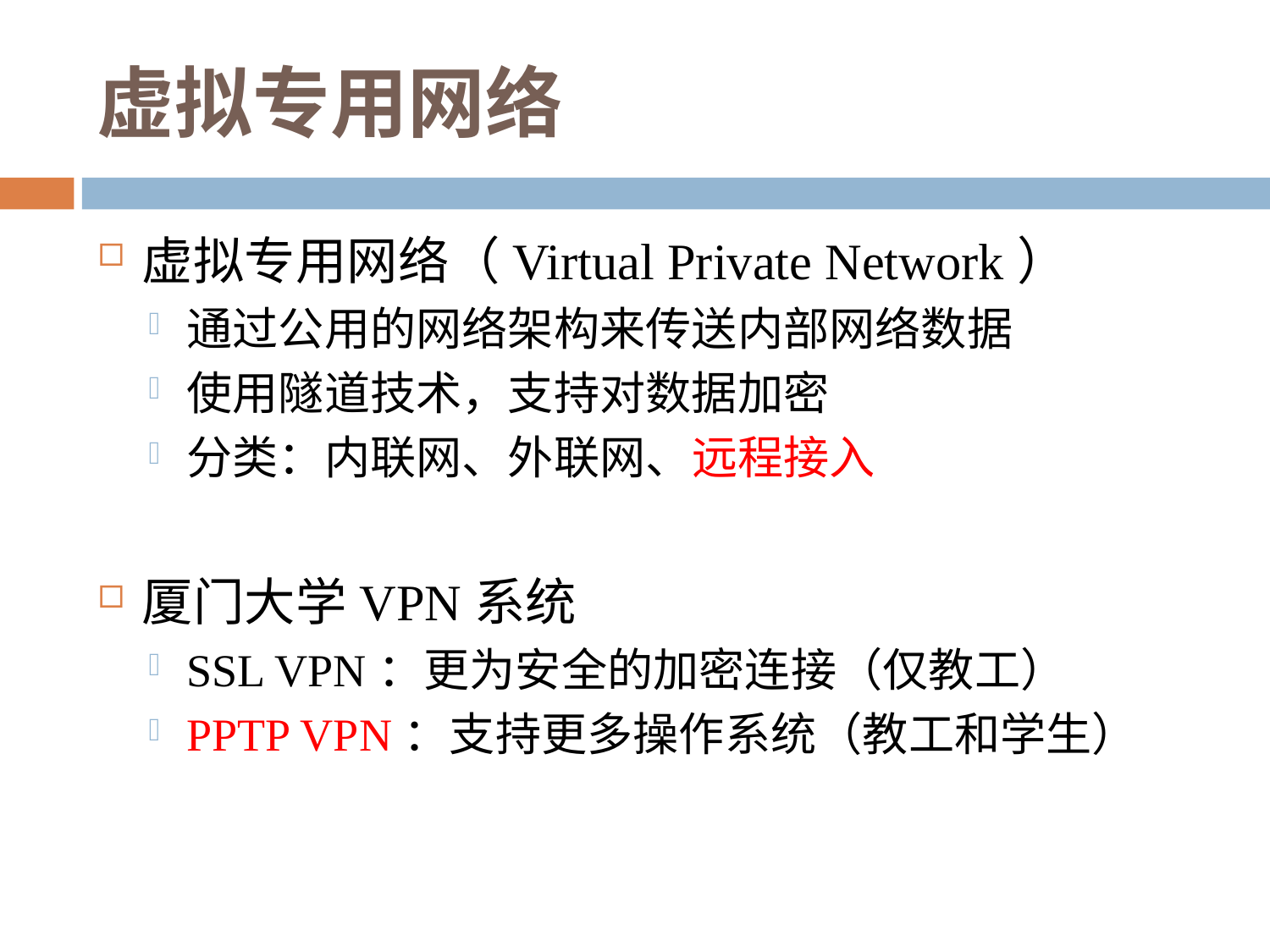

# 虚拟专用网络
虚拟专用网络（Virtual Private Network）
通过公用的网络架构来传送内部网络数据
使用隧道技术，支持对数据加密
分类：内联网、外联网、远程接入

厦门大学VPN系统
SSL VPN：更为安全的加密连接（仅教工）
PPTP VPN：支持更多操作系统（教工和学生）